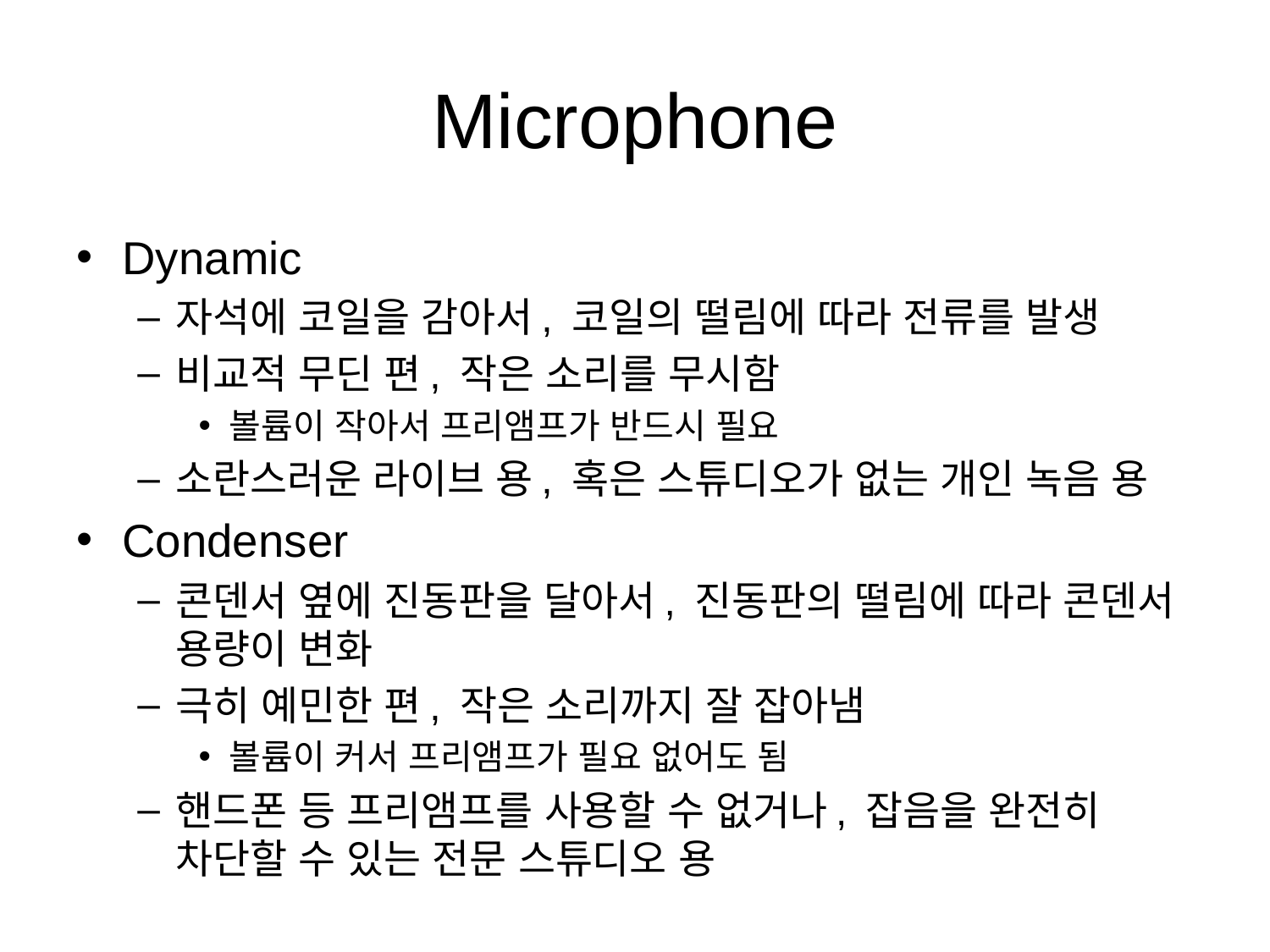

# Microphone
Dynamic
자석에 코일을 감아서, 코일의 떨림에 따라 전류를 발생
비교적 무딘 편, 작은 소리를 무시함
볼륨이 작아서 프리앰프가 반드시 필요
소란스러운 라이브 용, 혹은 스튜디오가 없는 개인 녹음 용
Condenser
콘덴서 옆에 진동판을 달아서, 진동판의 떨림에 따라 콘덴서 용량이 변화
극히 예민한 편, 작은 소리까지 잘 잡아냄
볼륨이 커서 프리앰프가 필요 없어도 됨
핸드폰 등 프리앰프를 사용할 수 없거나, 잡음을 완전히 차단할 수 있는 전문 스튜디오 용